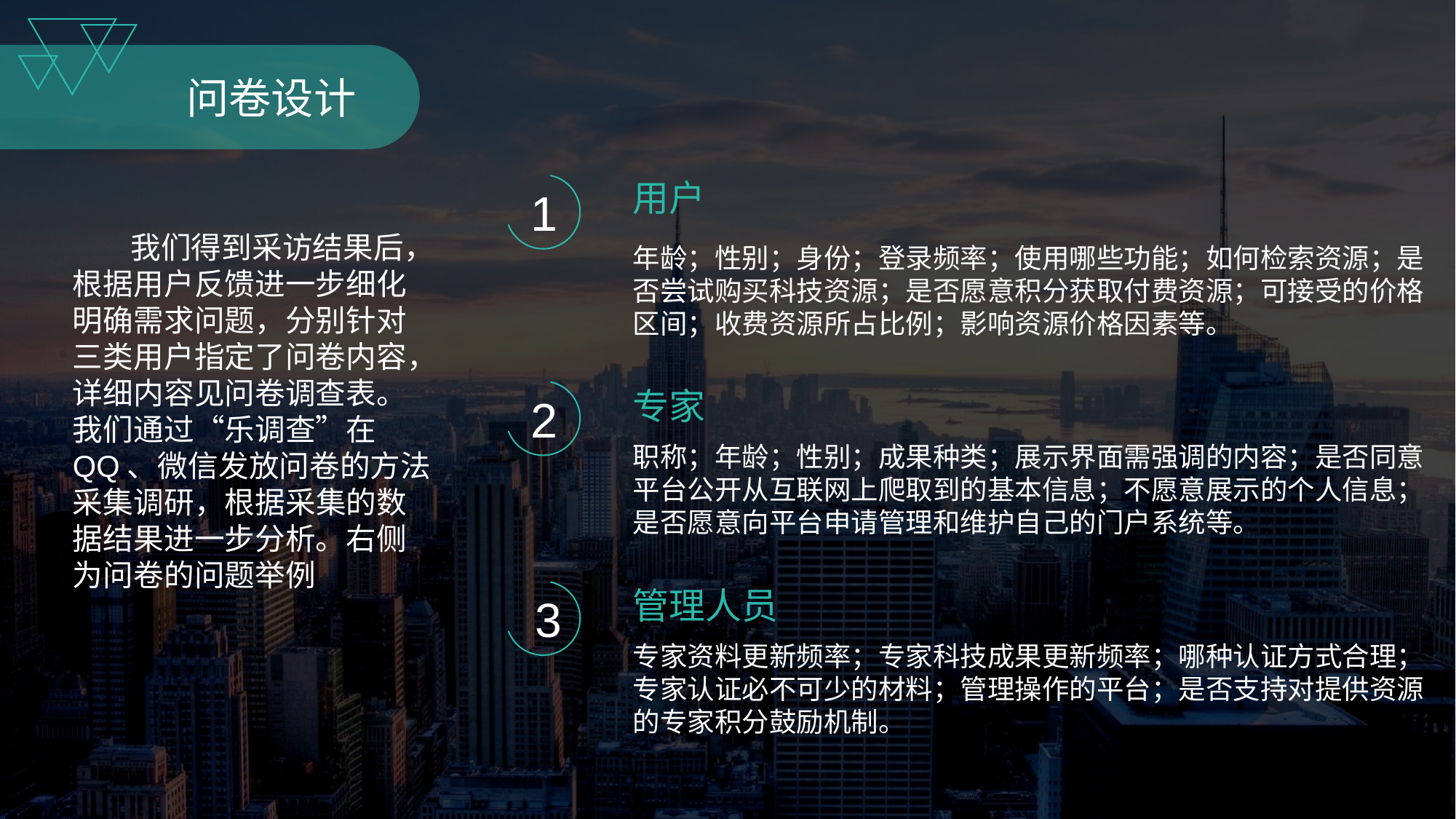

问卷设计
用户

1
        我们得到采访结果后，根据用户反馈进一步细化明确需求问题，分别针对三类用户指定了问卷内容，详细内容见问卷调查表。我们通过“乐调查”在QQ、微信发放问卷的方法采集调研，根据采集的数据结果进一步分析。右侧为问卷的问题举例
年龄；性别；身份；登录频率；使用哪些功能；如何检索资源；是否尝试购买科技资源；是否愿意积分获取付费资源；可接受的价格区间；收费资源所占比例；影响资源价格因素等。
专家

2
职称；年龄；性别；成果种类；展示界面需强调的内容；是否同意平台公开从互联网上爬取到的基本信息；不愿意展示的个人信息；是否愿意向平台申请管理和维护自己的门户系统等。
管理人员

3
专家资料更新频率；专家科技成果更新频率；哪种认证方式合理；专家认证必不可少的材料；管理操作的平台；是否支持对提供资源的专家积分鼓励机制。